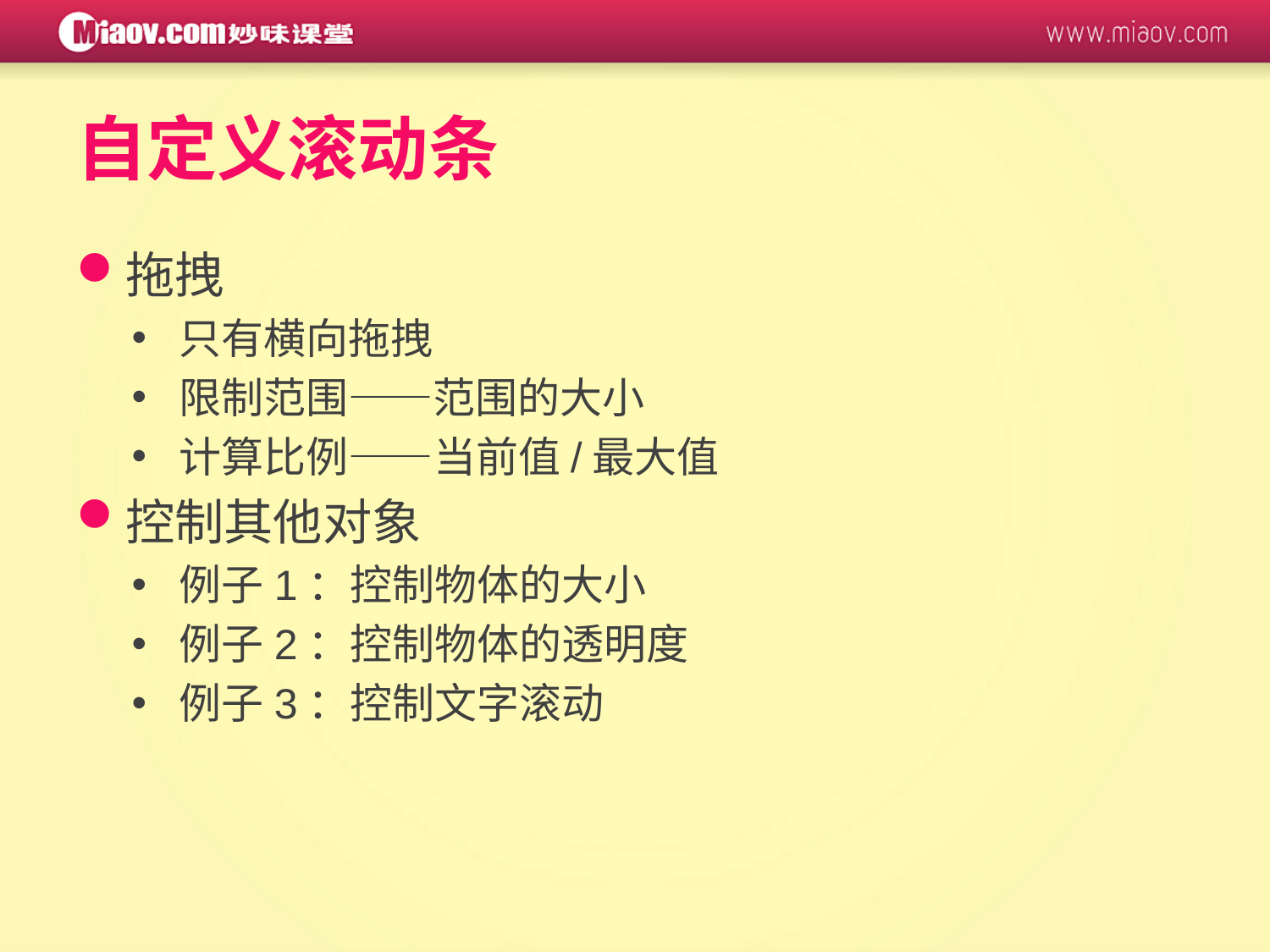

# 自定义滚动条
拖拽
只有横向拖拽
限制范围——范围的大小
计算比例——当前值/最大值
控制其他对象
例子1：控制物体的大小
例子2：控制物体的透明度
例子3：控制文字滚动